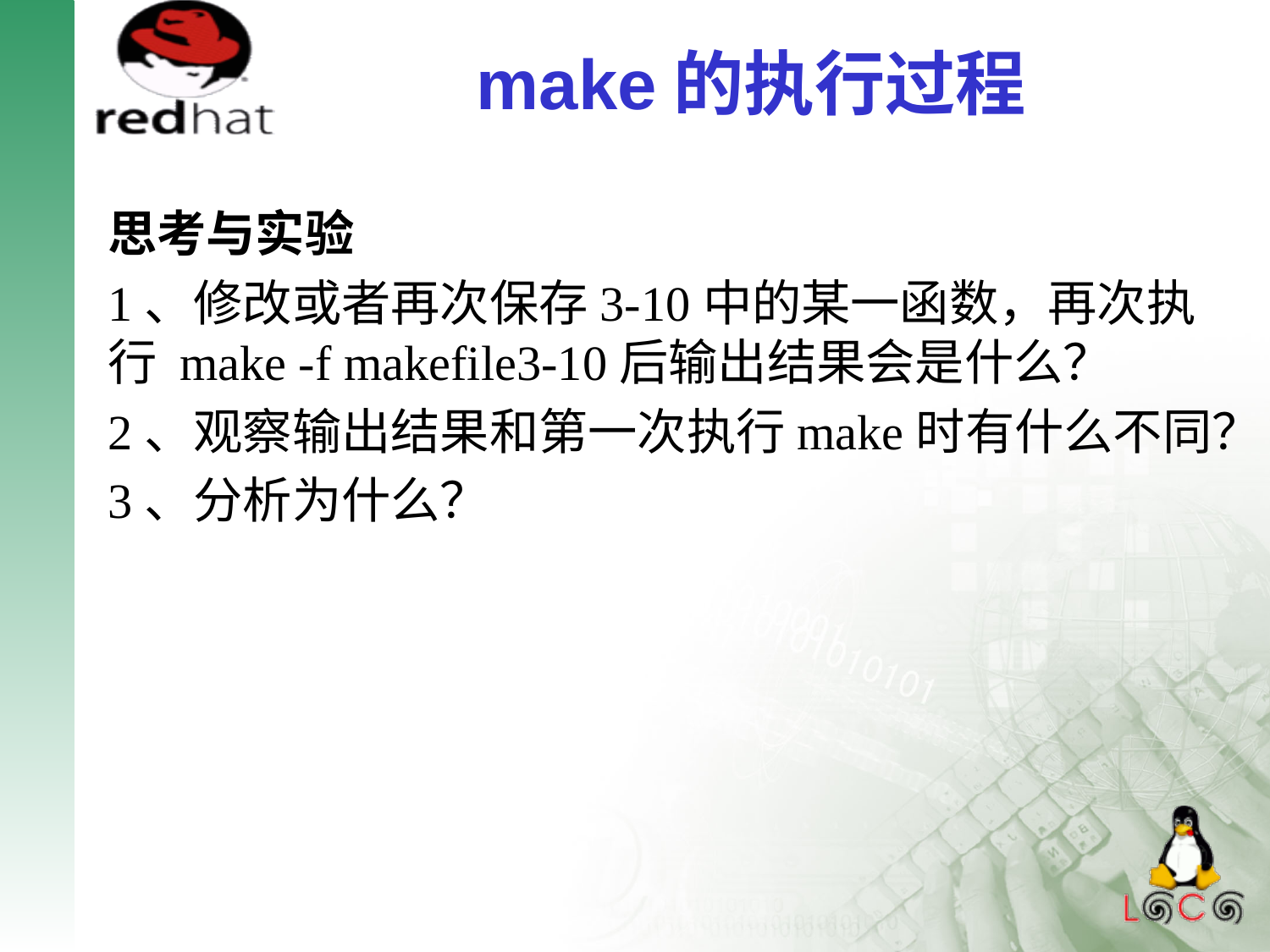

# make的执行过程
思考与实验
1、修改或者再次保存3-10中的某一函数，再次执行 make -f makefile3-10后输出结果会是什么？
2、观察输出结果和第一次执行make时有什么不同？
3、分析为什么？